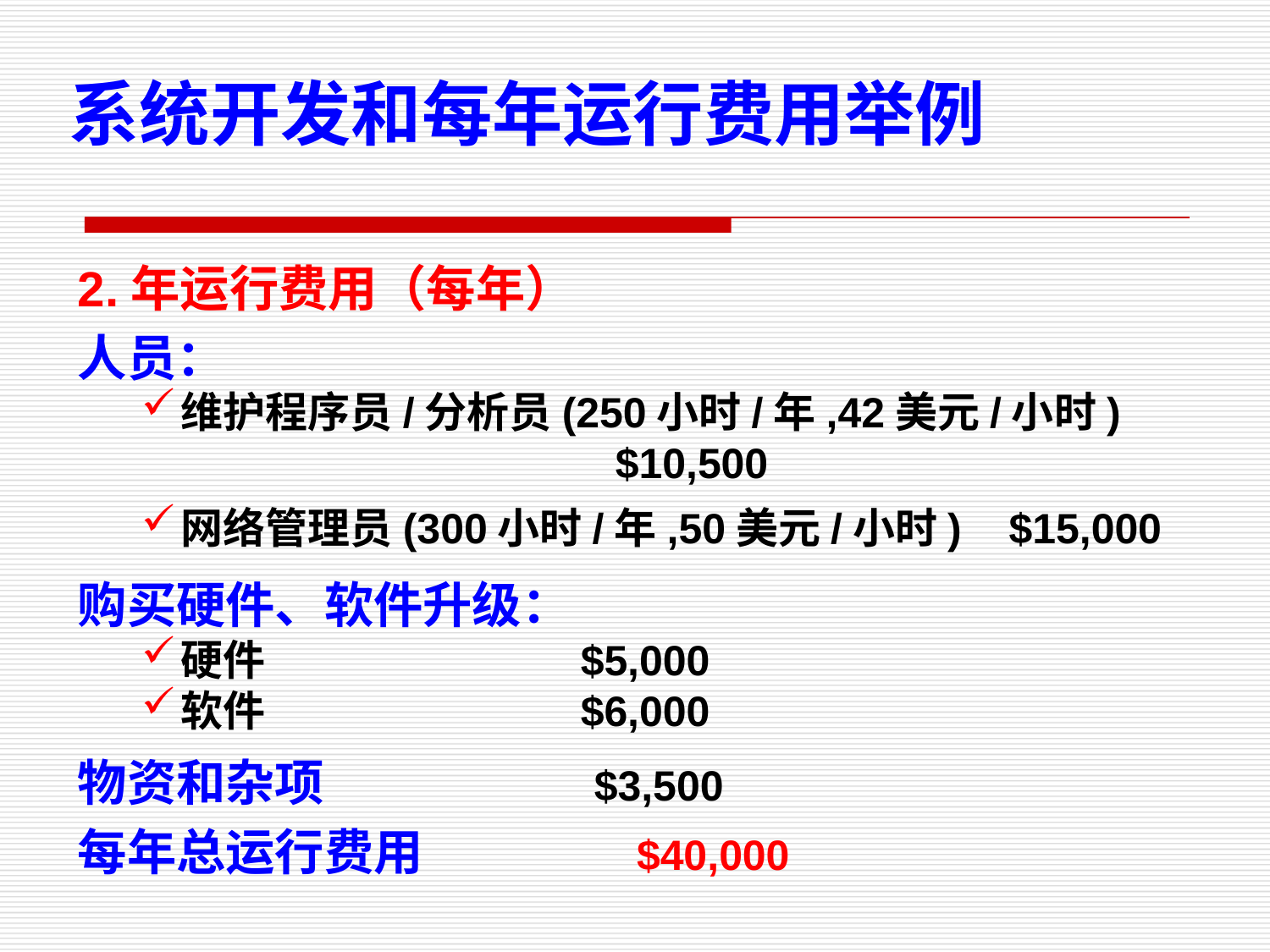

系统开发和每年运行费用举例
2.年运行费用（每年）
人员：
维护程序员/分析员(250小时/年,42美元/小时)
                                        $10,500
网络管理员(300小时/年,50美元/小时)    $15,000
购买硬件、软件升级：
硬件                                $5,000
软件                                $6,000
物资和杂项                       $3,500
每年总运行费用                  $40,000